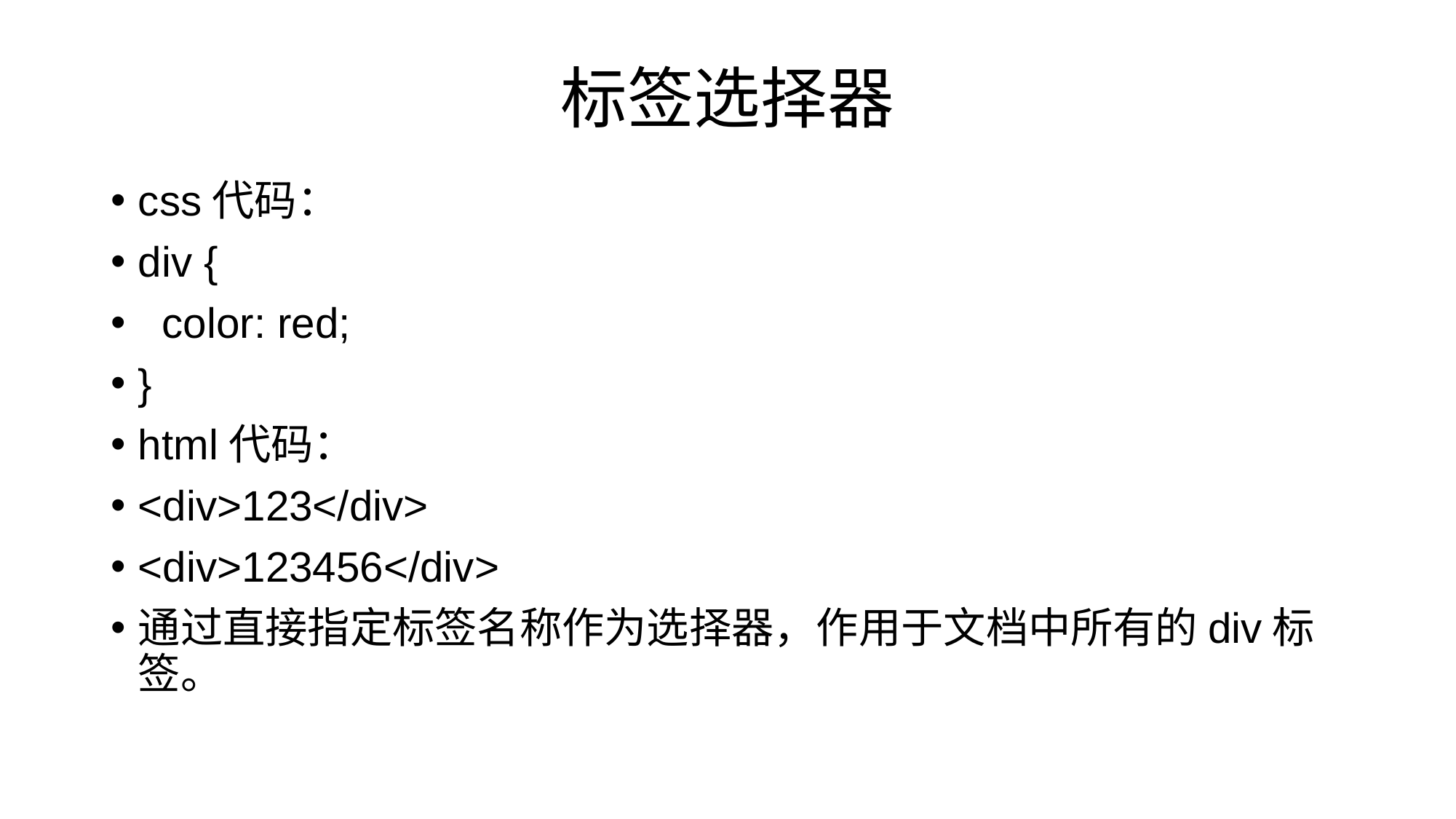

# 标签选择器
css代码：
div {
  color: red;
}
html代码：
<div>123</div>
<div>123456</div>
通过直接指定标签名称作为选择器，作用于文档中所有的div标签。